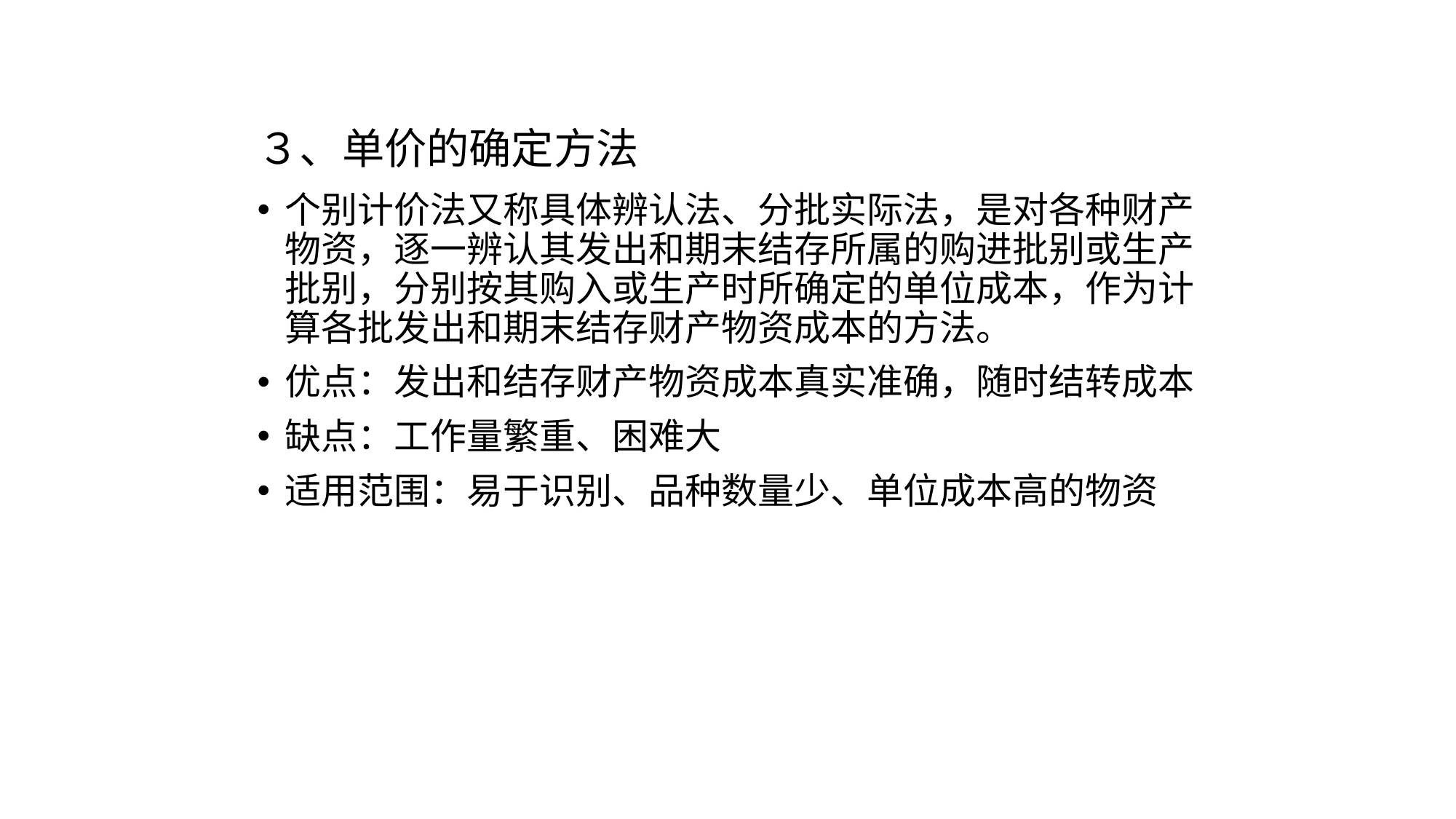

# ３、单价的确定方法
个别计价法又称具体辨认法、分批实际法，是对各种财产物资，逐一辨认其发出和期末结存所属的购进批别或生产批别，分别按其购入或生产时所确定的单位成本，作为计算各批发出和期末结存财产物资成本的方法。
优点：发出和结存财产物资成本真实准确，随时结转成本
缺点：工作量繁重、困难大
适用范围：易于识别、品种数量少、单位成本高的物资